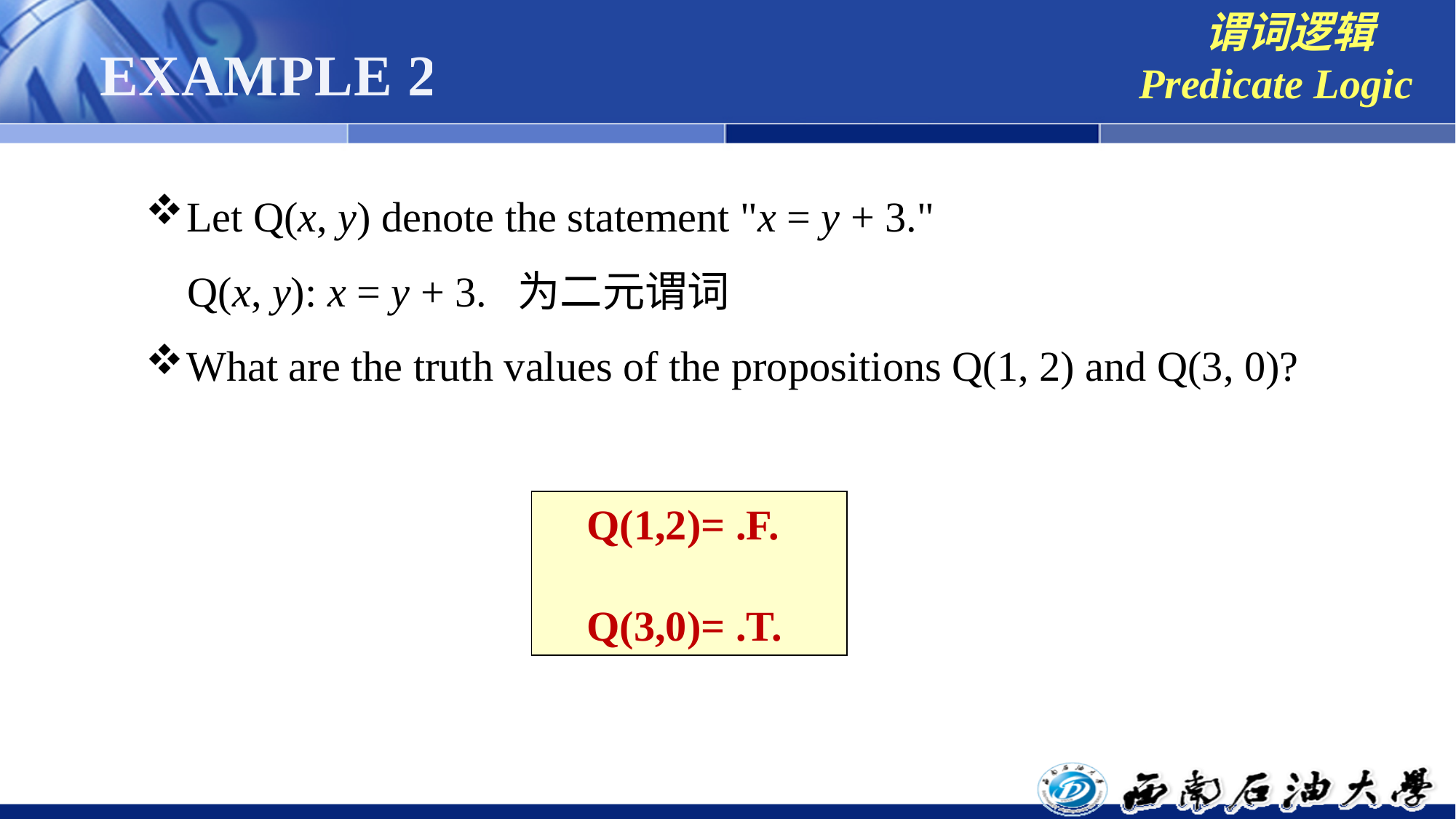

谓词逻辑
Predicate Logic
# EXAMPLE 2
Let Q(x, y) denote the statement "x = y + 3."
    Q(x, y): x = y + 3.  为二元谓词
What are the truth values of the propositions Q(1, 2) and Q(3, 0)?
Q(1,2)= .F.

Q(3,0)= .T.